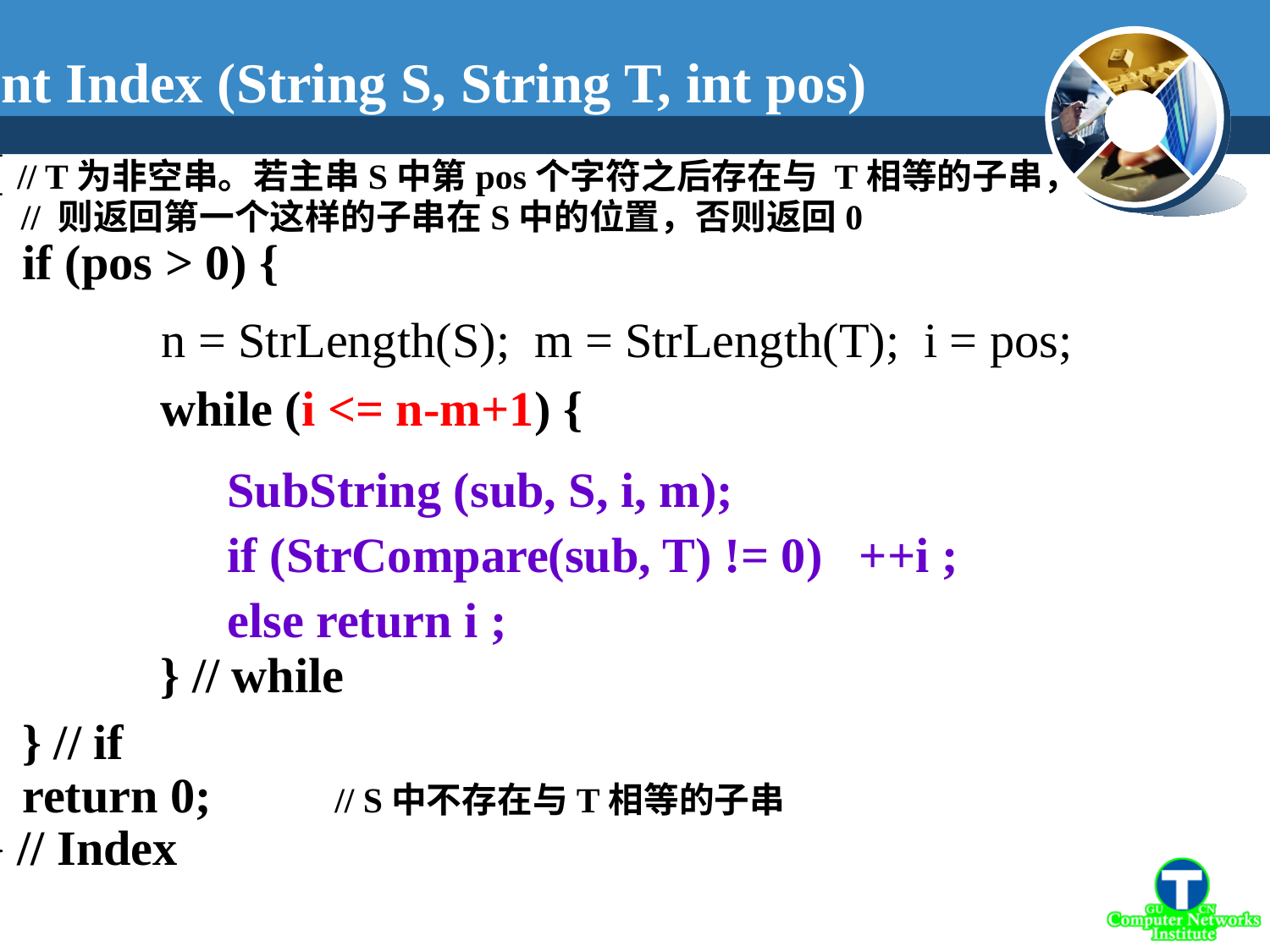

int Index (String S, String T, int pos)
{ // T为非空串。若主串S中第pos个字符之后存在与 T相等的子串，
    // 则返回第一个这样的子串在S中的位置，否则返回0
   if (pos > 0) {

   } // if
   return 0;          // S中不存在与T相等的子串
} // Index
n = StrLength(S);  m = StrLength(T);  i = pos;
while (i <= n-m+1) {

} // while
SubString (sub, S, i, m);
if (StrCompare(sub, T) != 0)   ++i ;
else return i ;